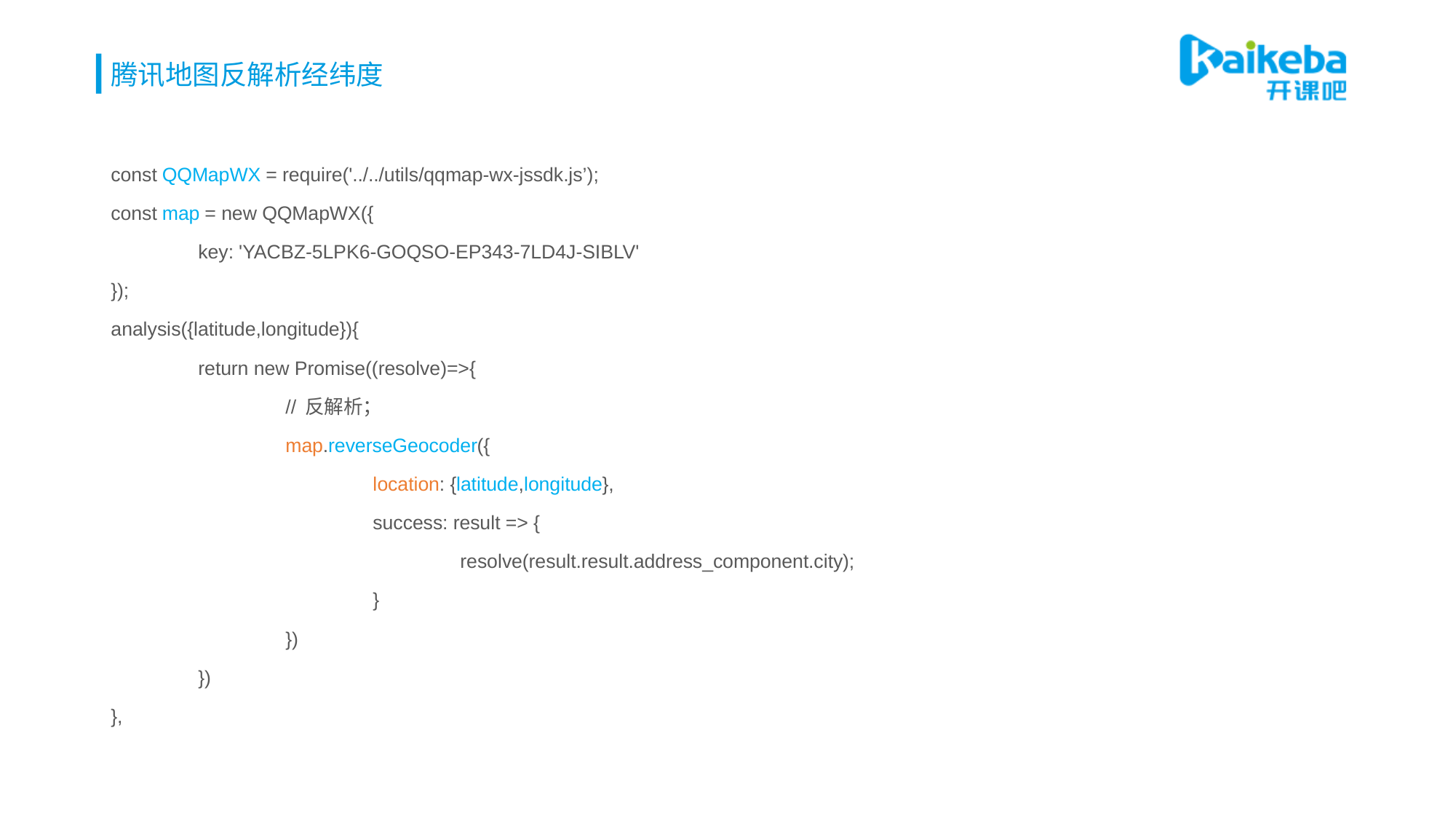

# 腾讯地图反解析经纬度
const QQMapWX = require('../../utils/qqmap-wx-jssdk.js’);
const map = new QQMapWX({
	key: 'YACBZ-5LPK6-GOQSO-EP343-7LD4J-SIBLV'
});
analysis({latitude,longitude}){
	return new Promise((resolve)=>{
		// 反解析；
		map.reverseGeocoder({
			location: {latitude,longitude},
			success: result => {
				resolve(result.result.address_component.city);
			}
		})
	})
},